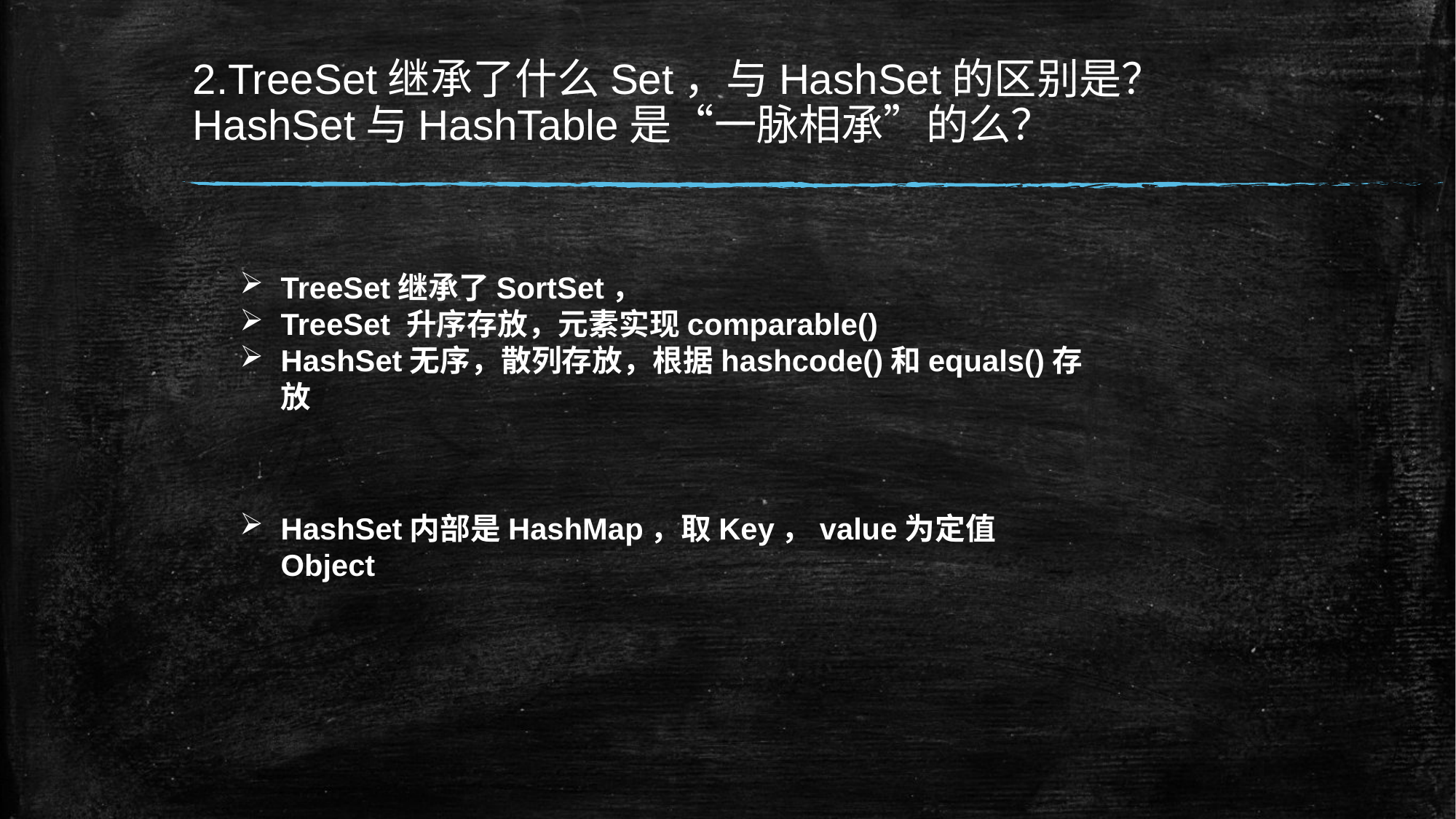

# 2.TreeSet继承了什么Set，与HashSet的区别是？HashSet与HashTable是“一脉相承”的么？
TreeSet继承了SortSet，
TreeSet 升序存放，元素实现comparable()
HashSet无序，散列存放，根据hashcode()和equals()存放

HashSet内部是HashMap，取Key，value为定值Object